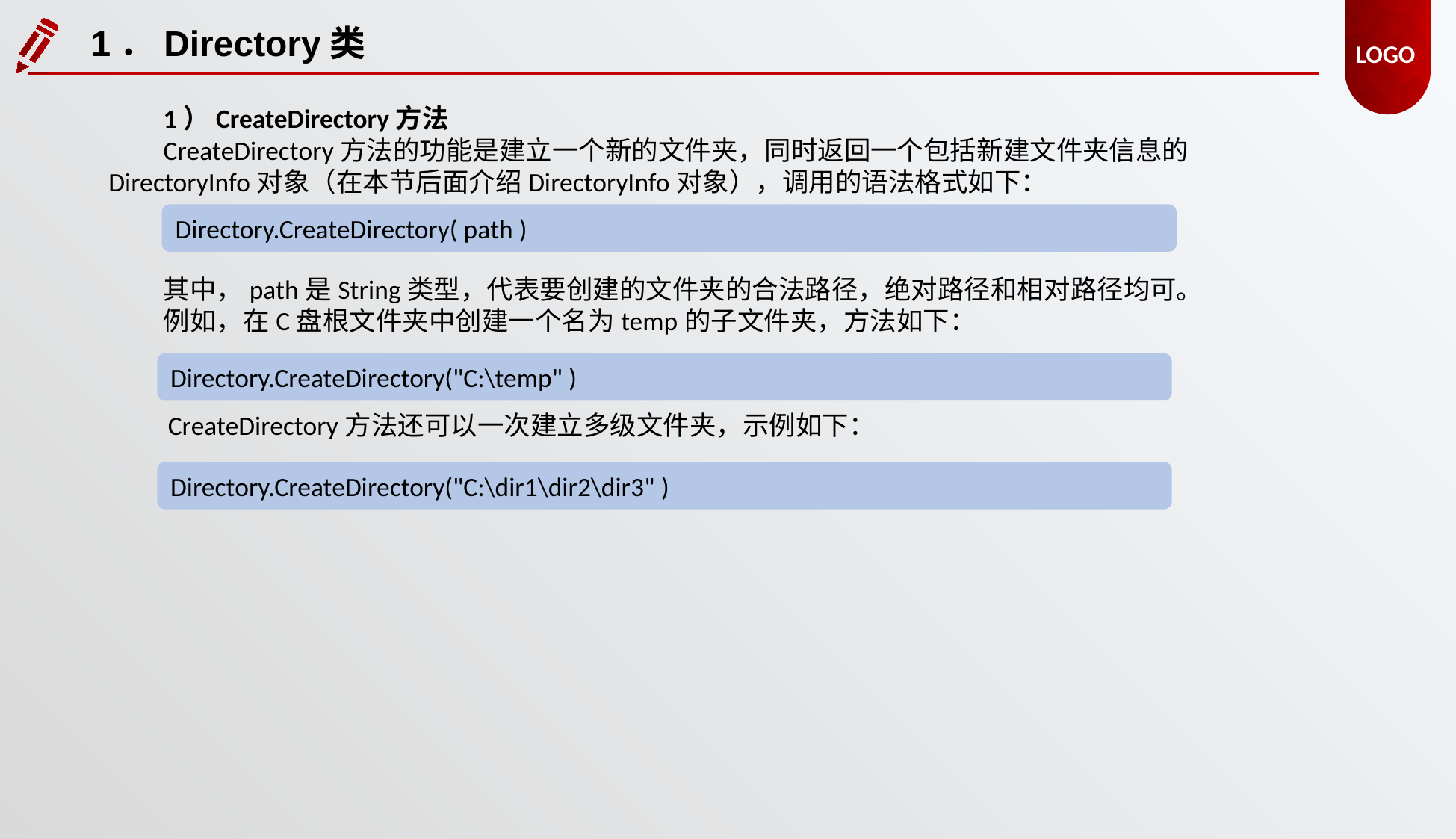

LOGO
1．Directory类

1）CreateDirectory方法
CreateDirectory方法的功能是建立一个新的文件夹，同时返回一个包括新建文件夹信息的DirectoryInfo对象（在本节后面介绍DirectoryInfo对象），调用的语法格式如下：
Directory.CreateDirectory( path )
其中，path是String类型，代表要创建的文件夹的合法路径，绝对路径和相对路径均可。
例如，在C盘根文件夹中创建一个名为temp的子文件夹，方法如下：
Directory.CreateDirectory("C:\temp" )
CreateDirectory方法还可以一次建立多级文件夹，示例如下：
Directory.CreateDirectory("C:\dir1\dir2\dir3" )